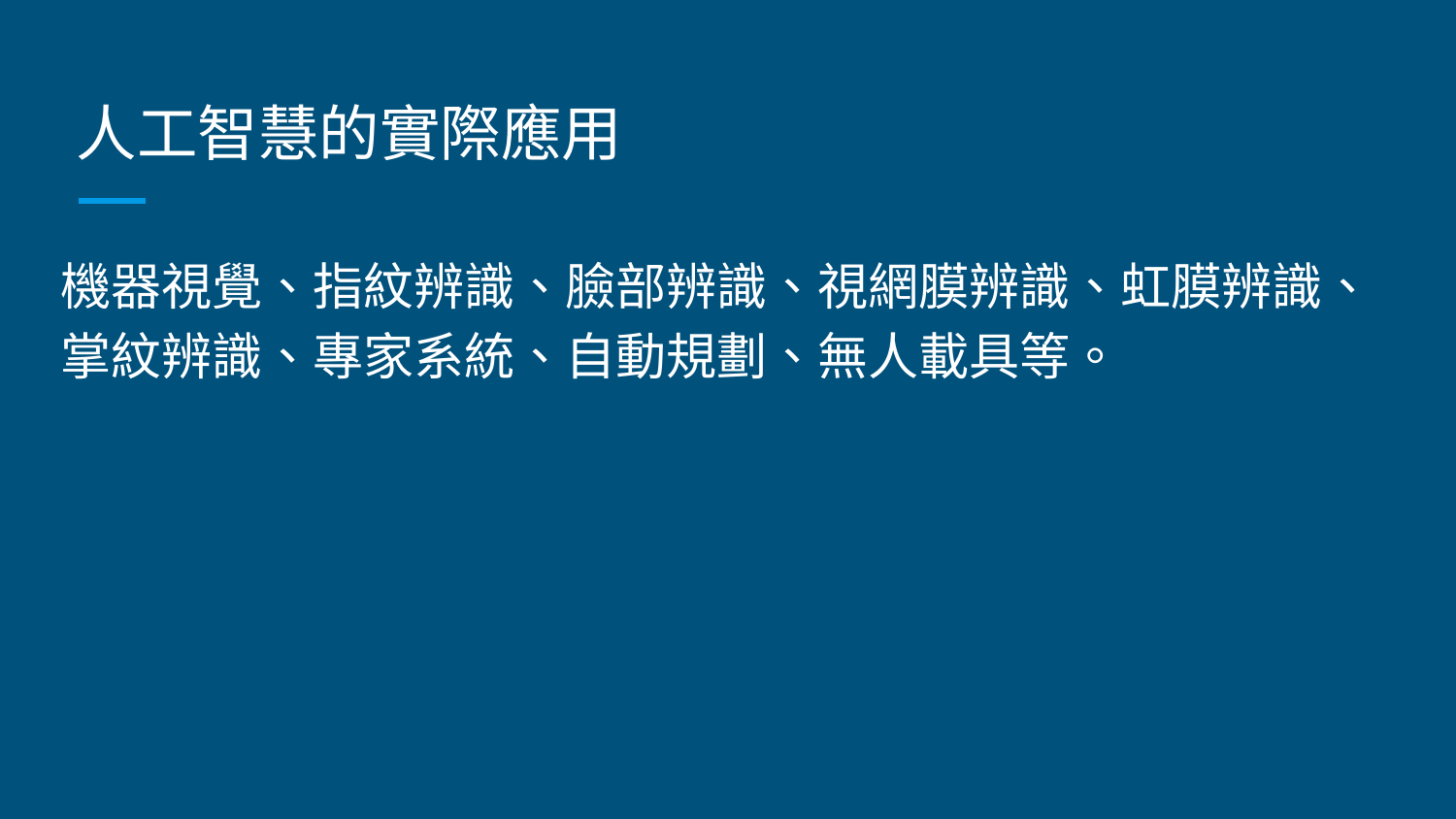

# 人工智慧的實際應用
機器視覺、指紋辨識、臉部辨識、視網膜辨識、虹膜辨識、掌紋辨識、專家系統、自動規劃、無人載具等。